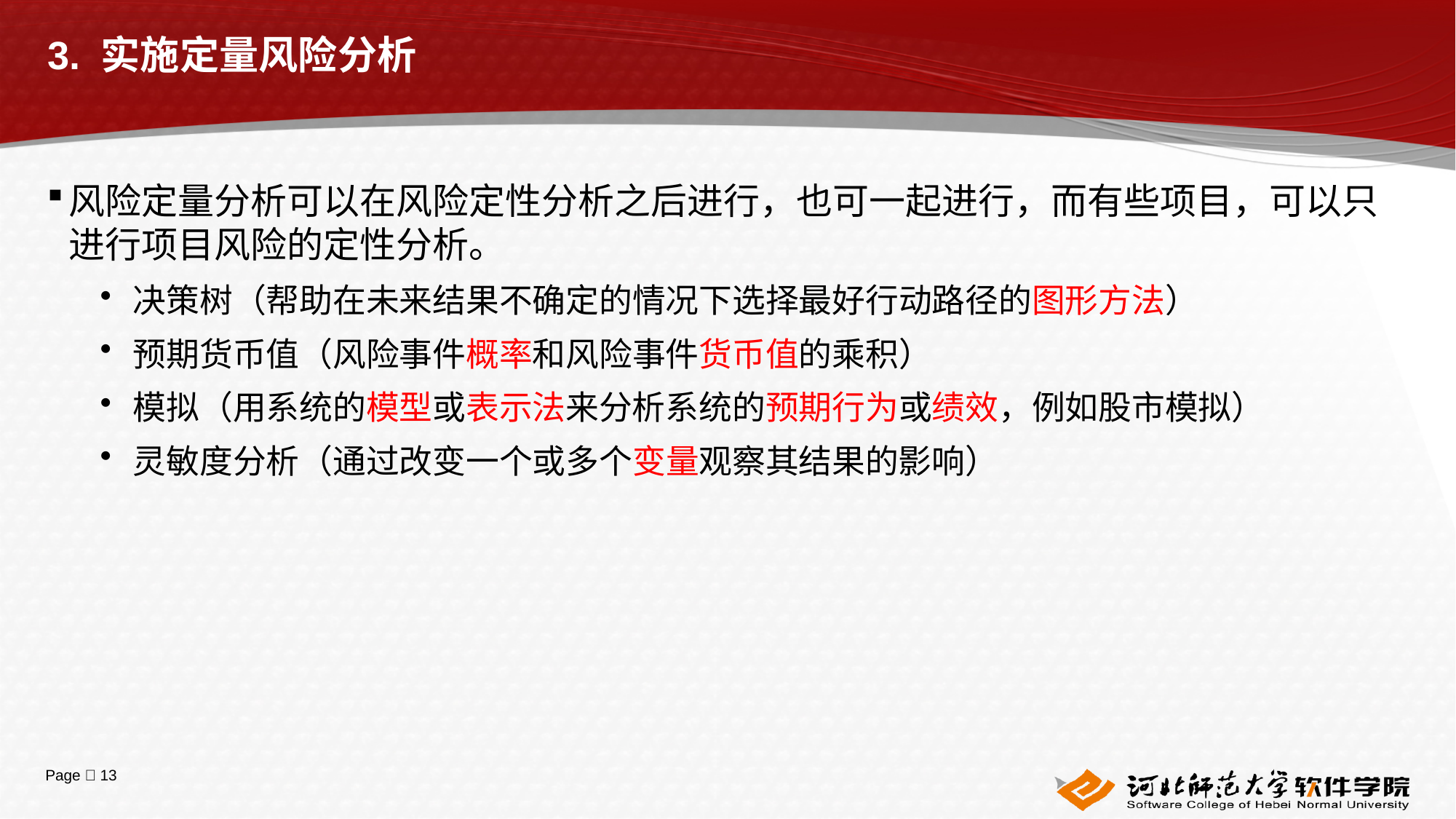

# 3. 实施定量风险分析
风险定量分析可以在风险定性分析之后进行，也可一起进行，而有些项目，可以只进行项目风险的定性分析。
决策树（帮助在未来结果不确定的情况下选择最好行动路径的图形方法）
预期货币值（风险事件概率和风险事件货币值的乘积）
模拟（用系统的模型或表示法来分析系统的预期行为或绩效，例如股市模拟）
灵敏度分析（通过改变一个或多个变量观察其结果的影响）